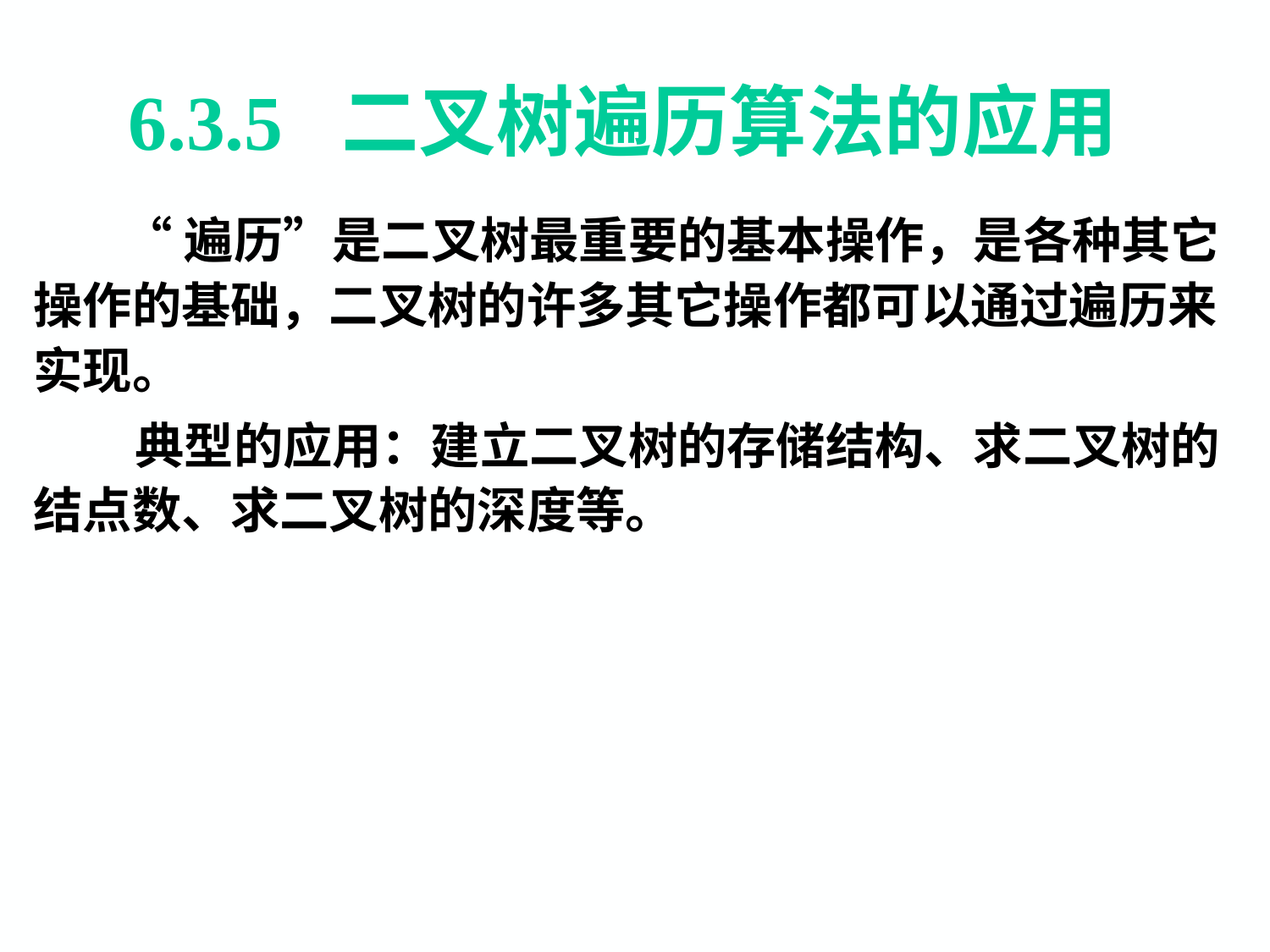

6.3.5  二叉树遍历算法的应用
        “遍历”是二叉树最重要的基本操作，是各种其它操作的基础，二叉树的许多其它操作都可以通过遍历来实现。
        典型的应用：建立二叉树的存储结构、求二叉树的结点数、求二叉树的深度等。